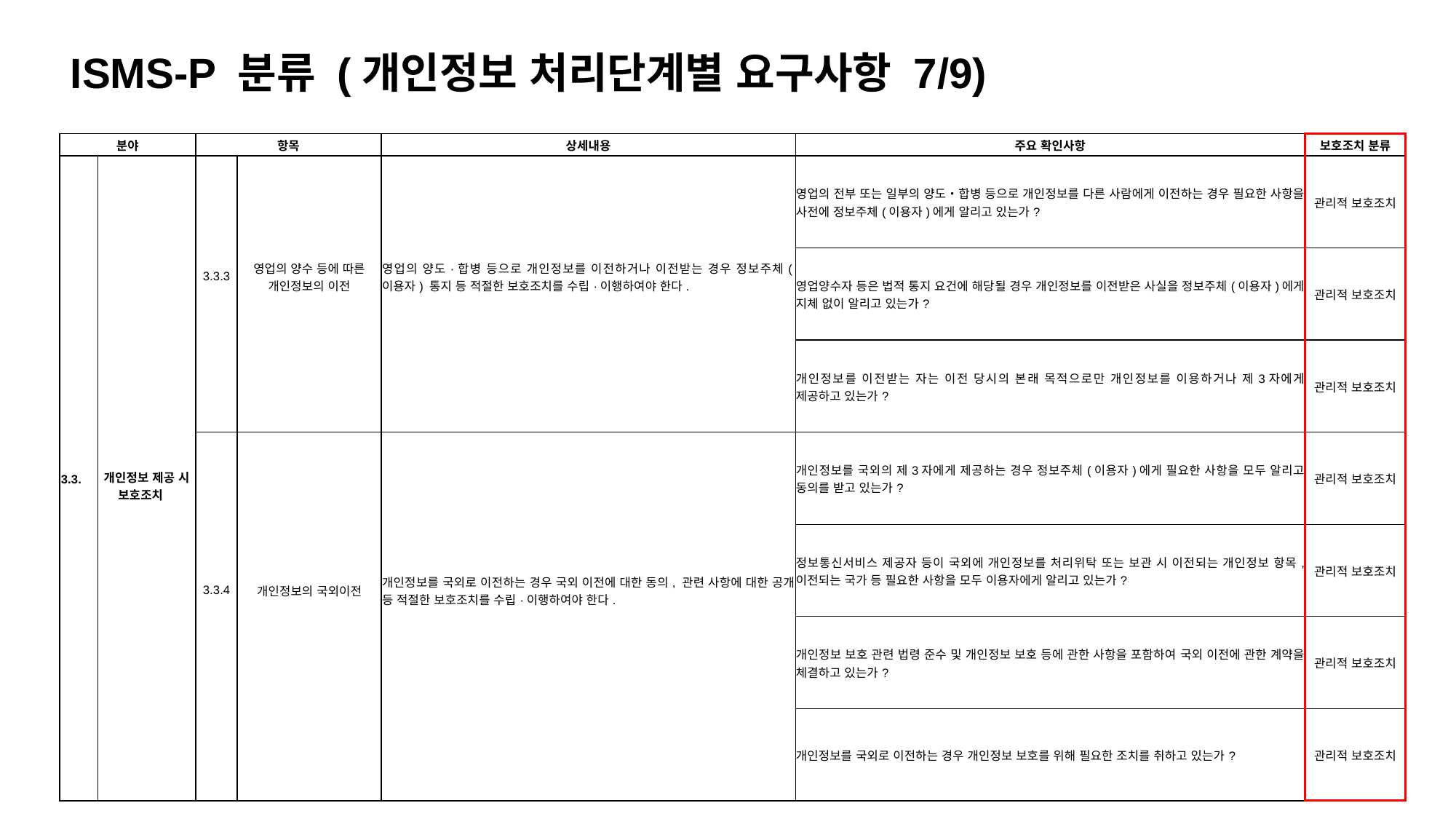

ISMS-P 분류 (개인정보 처리단계별 요구사항 7/9)

| 분야 |  | 항목 |  | 상세내용 | 주요 확인사항 | 보호조치 분류 |
| --- | --- | --- | --- | --- | --- | --- |
| 3.3. | 개인정보 제공 시 보호조치 | 3.3.3 | 영업의 양수 등에 따른 개인정보의 이전 | 영업의 양도·합병 등으로 개인정보를 이전하거나 이전받는 경우 정보주체(이용자) 통지 등 적절한 보호조치를 수립·이행하여야 한다. | 영업의 전부 또는 일부의 양도‧합병 등으로 개인정보를 다른 사람에게 이전하는 경우 필요한 사항을 사전에 정보주체(이용자)에게 알리고 있는가? | 관리적 보호조치 |
|  |  |  |  |  | 영업양수자 등은 법적 통지 요건에 해당될 경우 개인정보를 이전받은 사실을 정보주체(이용자)에게 지체 없이 알리고 있는가? | 관리적 보호조치 |
|  |  |  |  |  | 개인정보를 이전받는 자는 이전 당시의 본래 목적으로만 개인정보를 이용하거나 제3자에게 제공하고 있는가? | 관리적 보호조치 |
|  |  | 3.3.4 | 개인정보의 국외이전 | 개인정보를 국외로 이전하는 경우 국외 이전에 대한 동의, 관련 사항에 대한 공개 등 적절한 보호조치를 수립·이행하여야 한다. | 개인정보를 국외의 제3자에게 제공하는 경우 정보주체(이용자)에게 필요한 사항을 모두 알리고 동의를 받고 있는가? | 관리적 보호조치 |
|  |  |  |  |  | 정보통신서비스 제공자 등이 국외에 개인정보를 처리위탁 또는 보관 시 이전되는 개인정보 항목, 이전되는 국가 등 필요한 사항을 모두 이용자에게 알리고 있는가? | 관리적 보호조치 |
|  |  |  |  |  | 개인정보 보호 관련 법령 준수 및 개인정보 보호 등에 관한 사항을 포함하여 국외 이전에 관한 계약을 체결하고 있는가? | 관리적 보호조치 |
|  |  |  |  |  | 개인정보를 국외로 이전하는 경우 개인정보 보호를 위해 필요한 조치를 취하고 있는가? | 관리적 보호조치 |